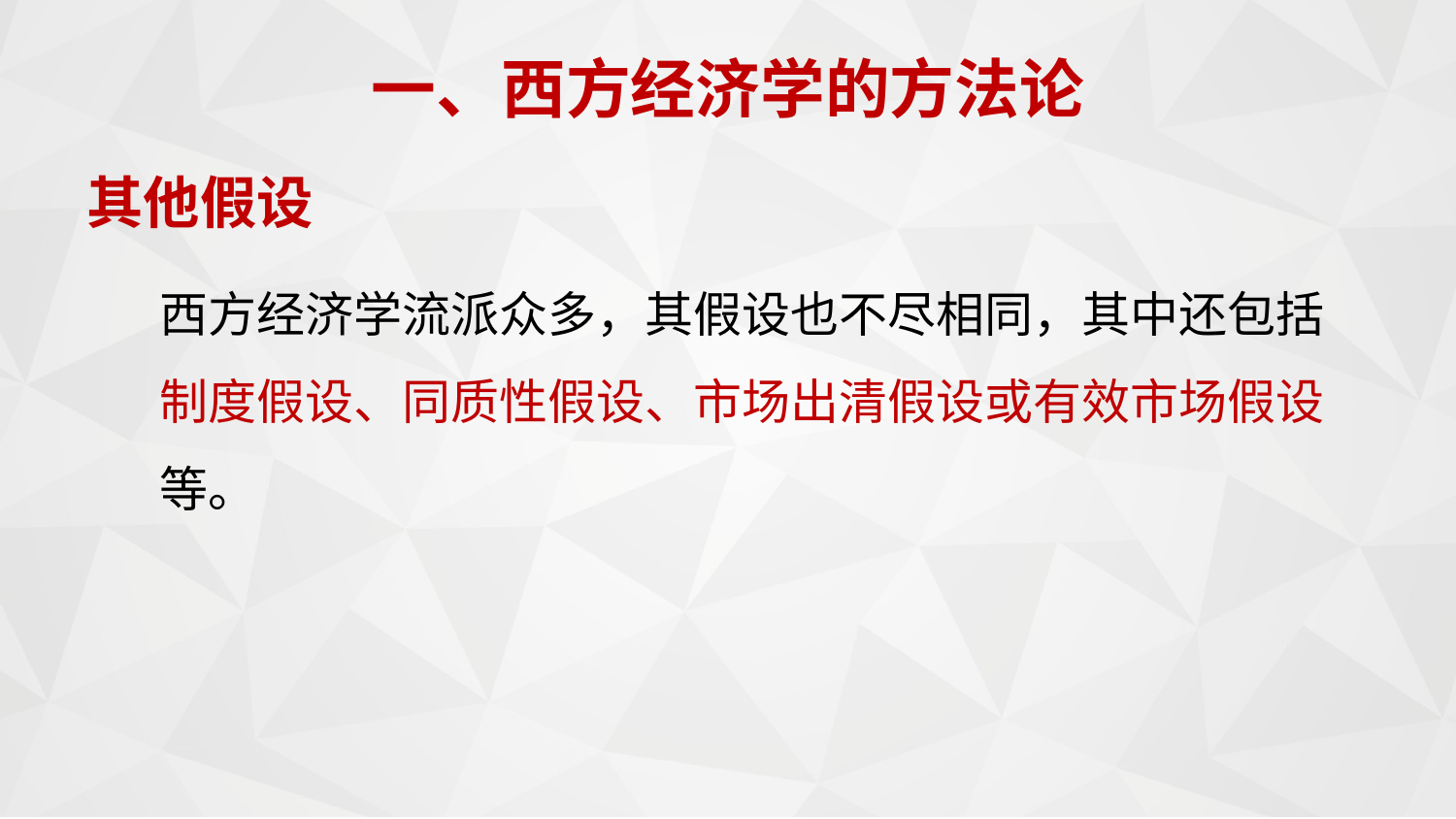

一、西方经济学的方法论
其他假设
西方经济学流派众多，其假设也不尽相同，其中还包括制度假设、同质性假设、市场出清假设或有效市场假设等。